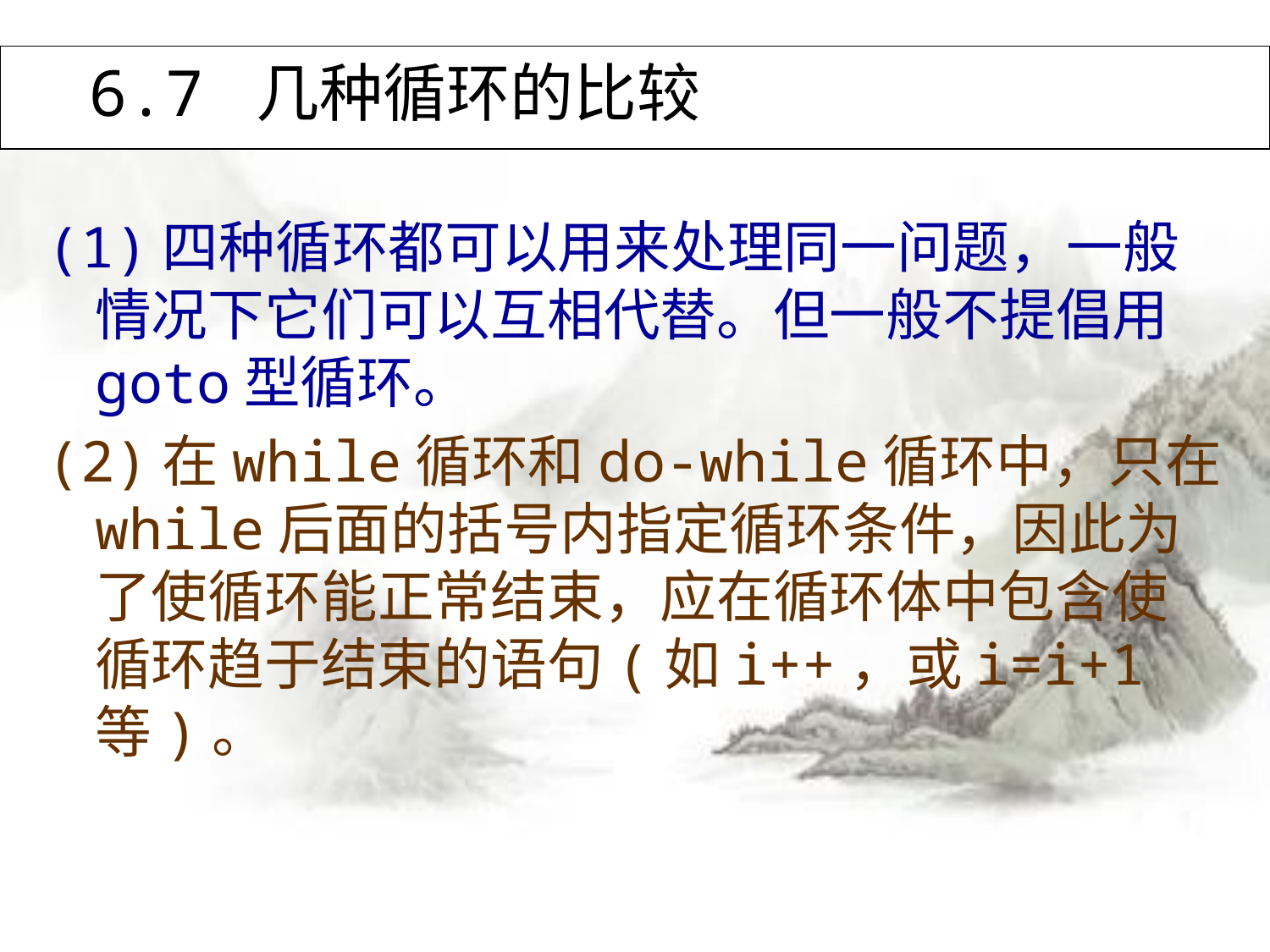

# 6.7 几种循环的比较

(1)四种循环都可以用来处理同一问题，一般情况下它们可以互相代替。但一般不提倡用goto型循环。
(2)在while循环和do-while循环中，只在while后面的括号内指定循环条件，因此为了使循环能正常结束，应在循环体中包含使循环趋于结束的语句(如i++，或i=i+1等)。